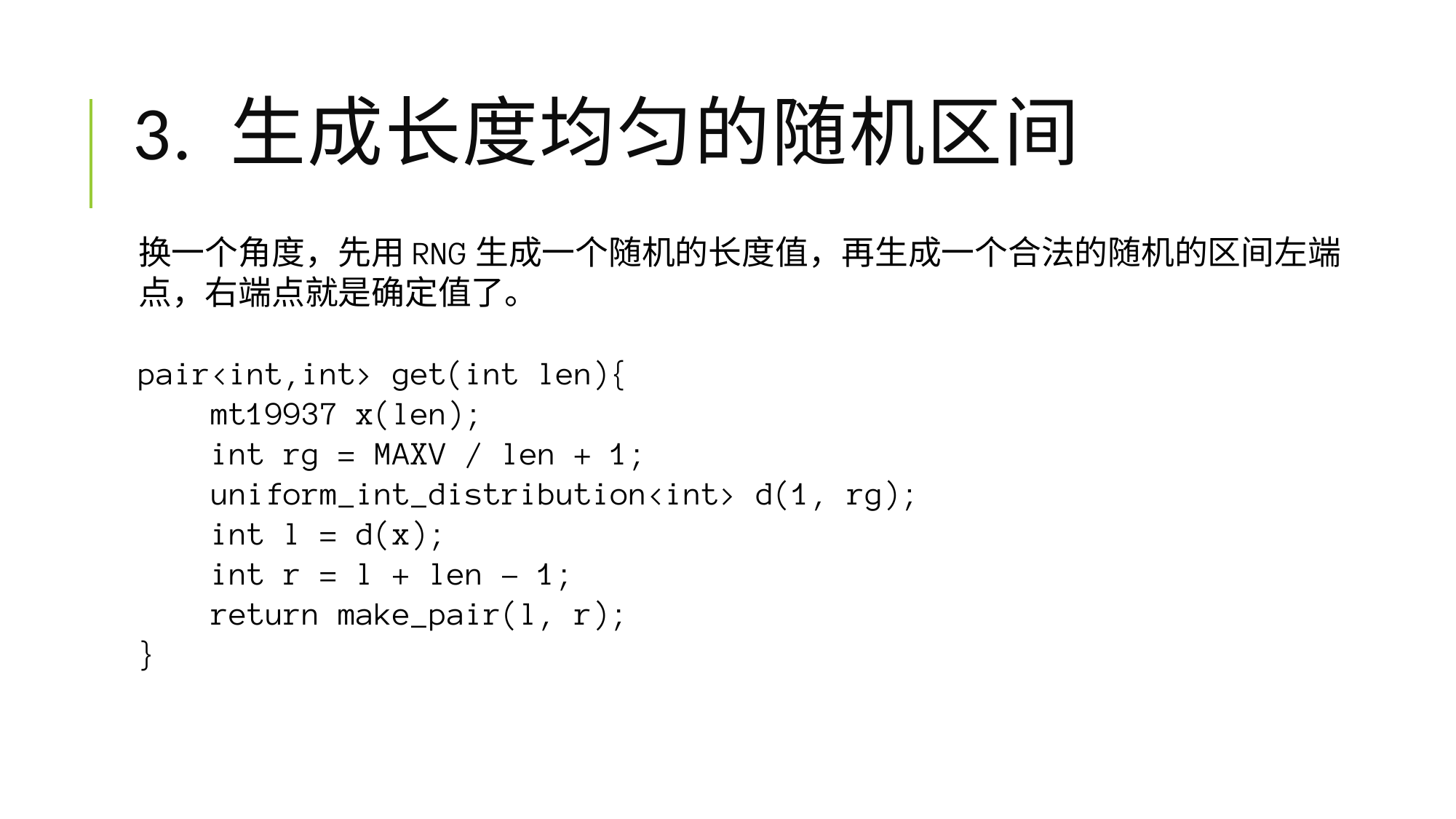

# 3. 生成长度均匀的随机区间
换一个角度，先用RNG生成一个随机的长度值，再生成一个合法的随机的区间左端点，右端点就是确定值了。

pair<int,int> get(int len){
    mt19937 x(len);
    int rg = MAXV / len + 1;
    uniform_int_distribution<int> d(1, rg);
    int l = d(x);
    int r = l + len - 1;
    return make_pair(l, r);
}